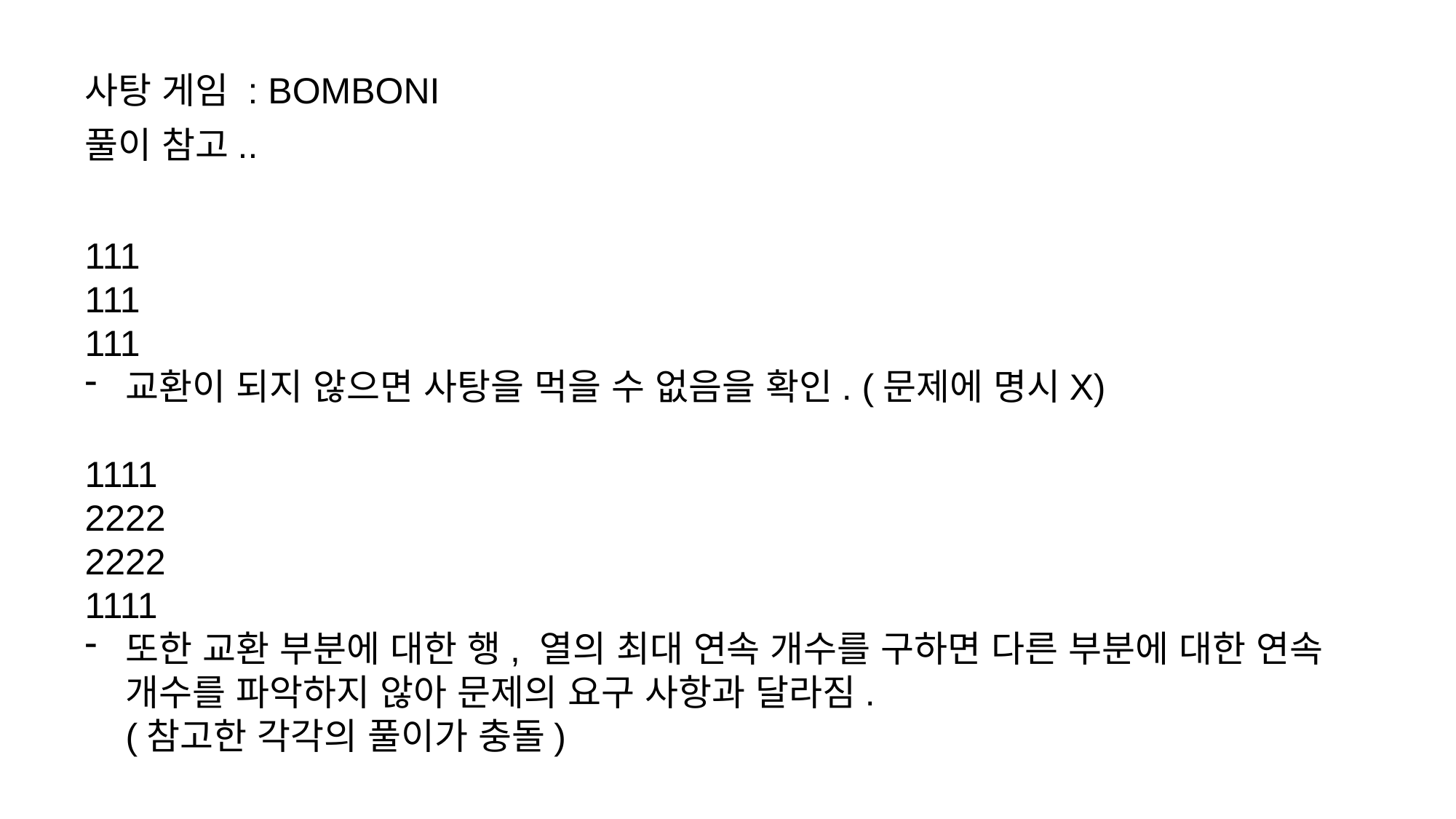

사탕 게임 : BOMBONI
풀이 참고..
111
111
111
교환이 되지 않으면 사탕을 먹을 수 없음을 확인. (문제에 명시X)

1111
2222
2222
1111
또한 교환 부분에 대한 행, 열의 최대 연속 개수를 구하면 다른 부분에 대한 연속 개수를 파악하지 않아 문제의 요구 사항과 달라짐.
    (참고한 각각의 풀이가 충돌)